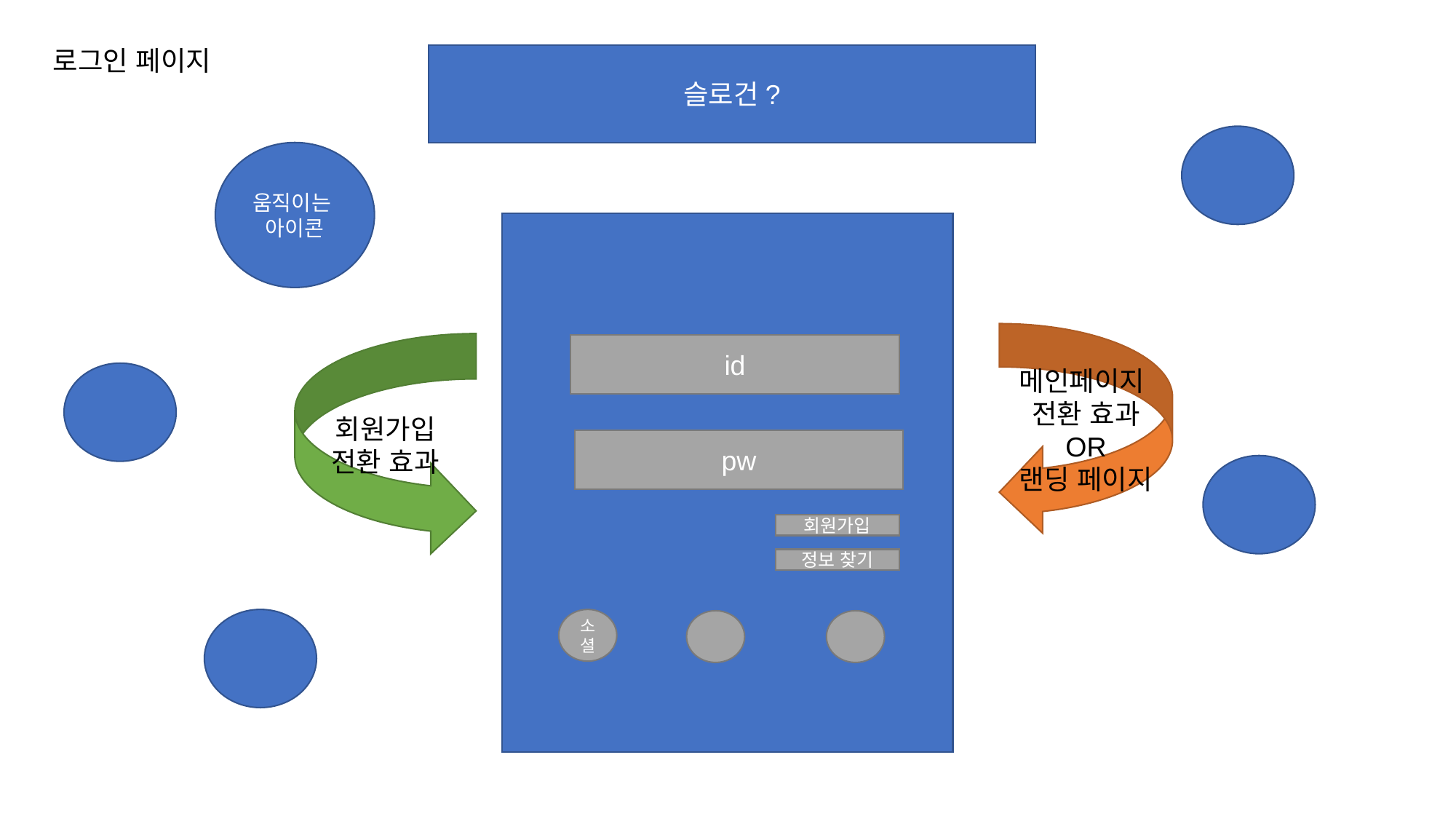

로그인 페이지
슬로건?

움직이는
아이콘

메인페이지
전환 효과
OR
랜딩 페이지
회원가입
전환 효과
id

pw

회원가입
정보 찾기

소셜